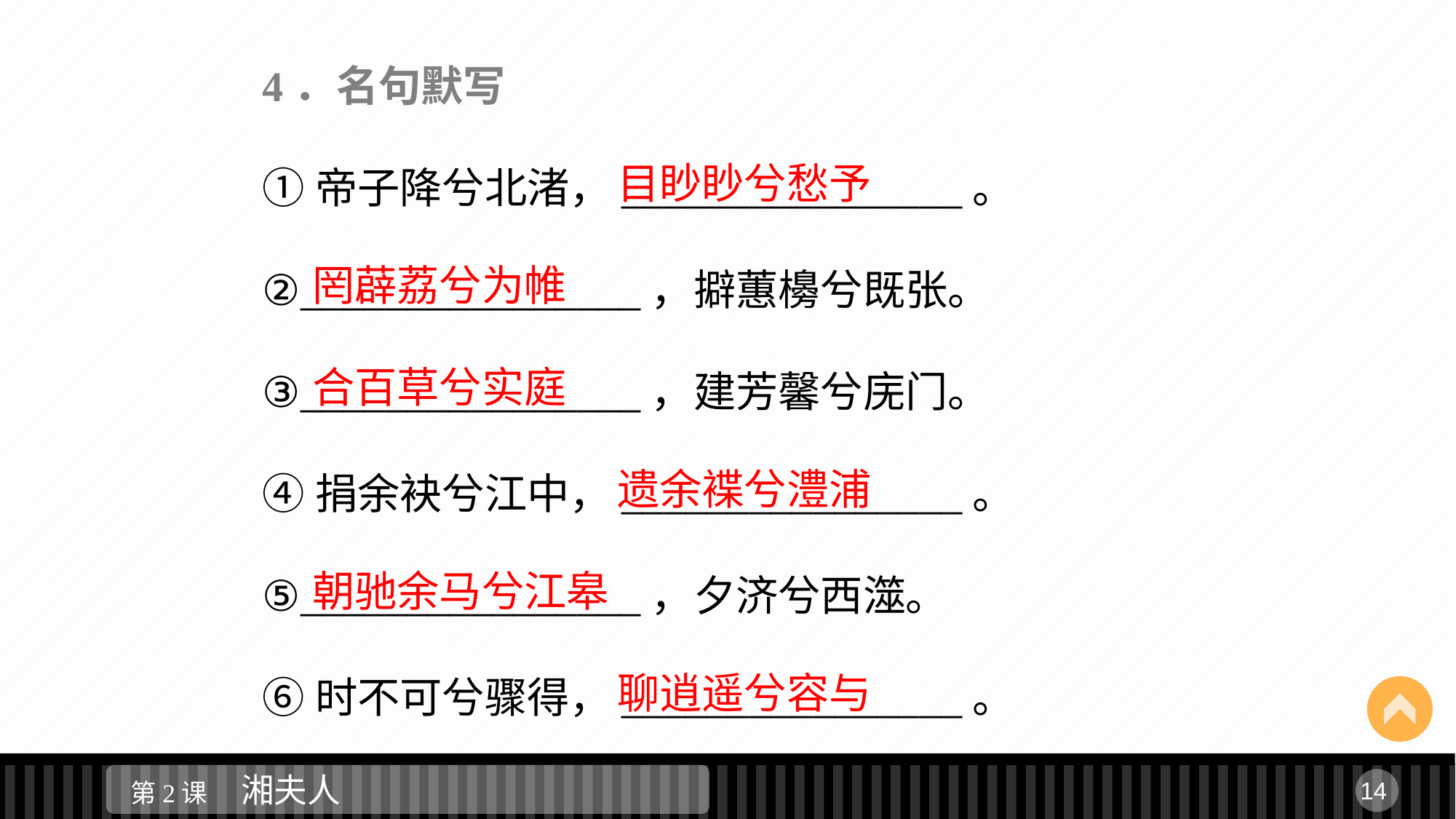

4．名句默写
①帝子降兮北渚，________________。
②________________，擗蕙櫋兮既张。
③________________，建芳馨兮庑门。
④捐余袂兮江中，________________。
⑤________________，夕济兮西澨。
⑥时不可兮骤得，________________。
	     目眇眇兮愁予
罔薜荔兮为帷
合百草兮实庭
	     遗余褋兮澧浦
朝驰余马兮江皋
	     聊逍遥兮容与